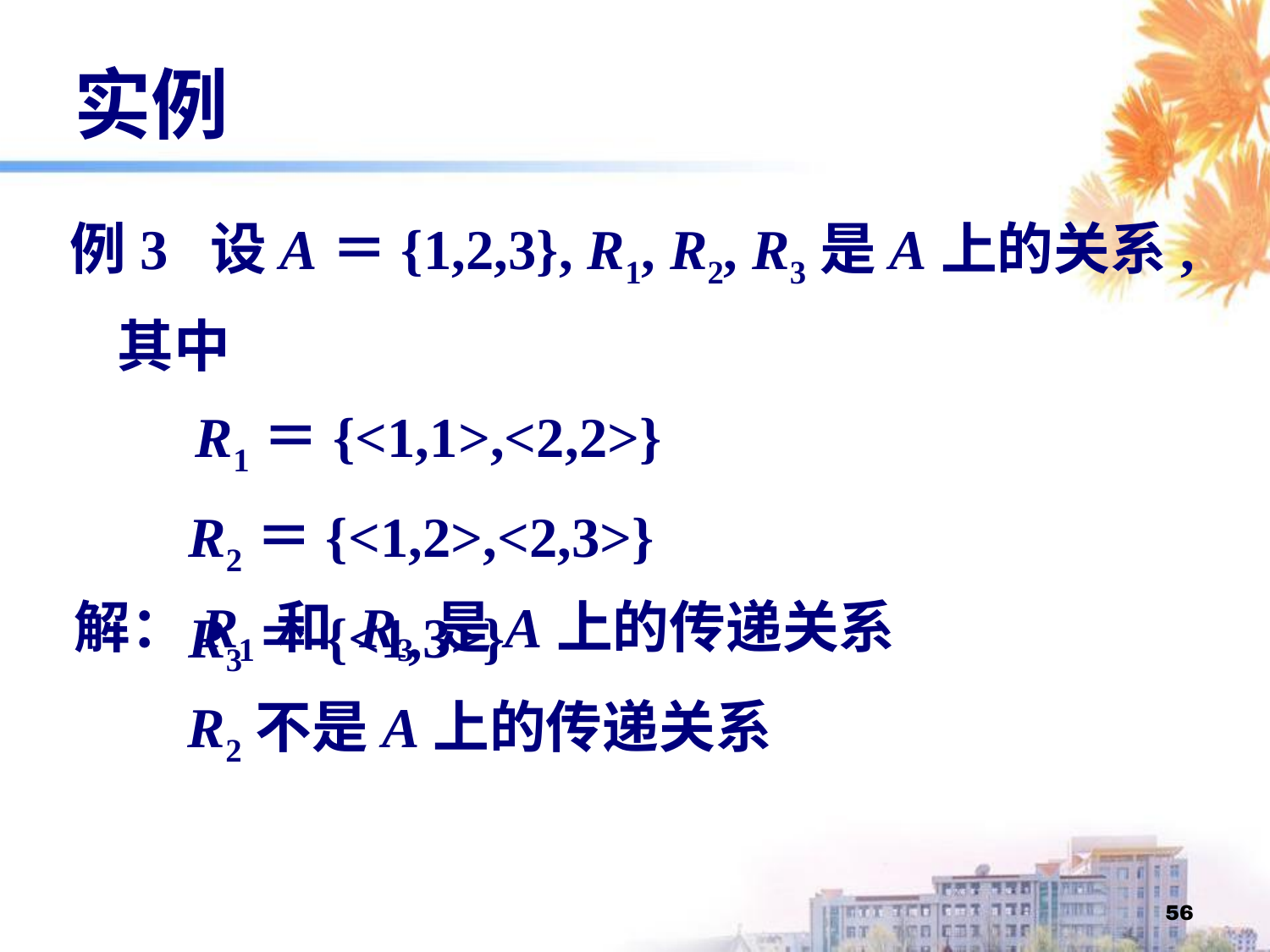

# 实例
例3  设A＝{1,2,3}, R1, R2, R3是A上的关系, 其中
     R1＝{<1,1>,<2,2>}
     R2＝{<1,2>,<2,3>}
     R3＝{<1,3>}
解：R1 和 R3 是A上的传递关系
        R2不是A上的传递关系
56